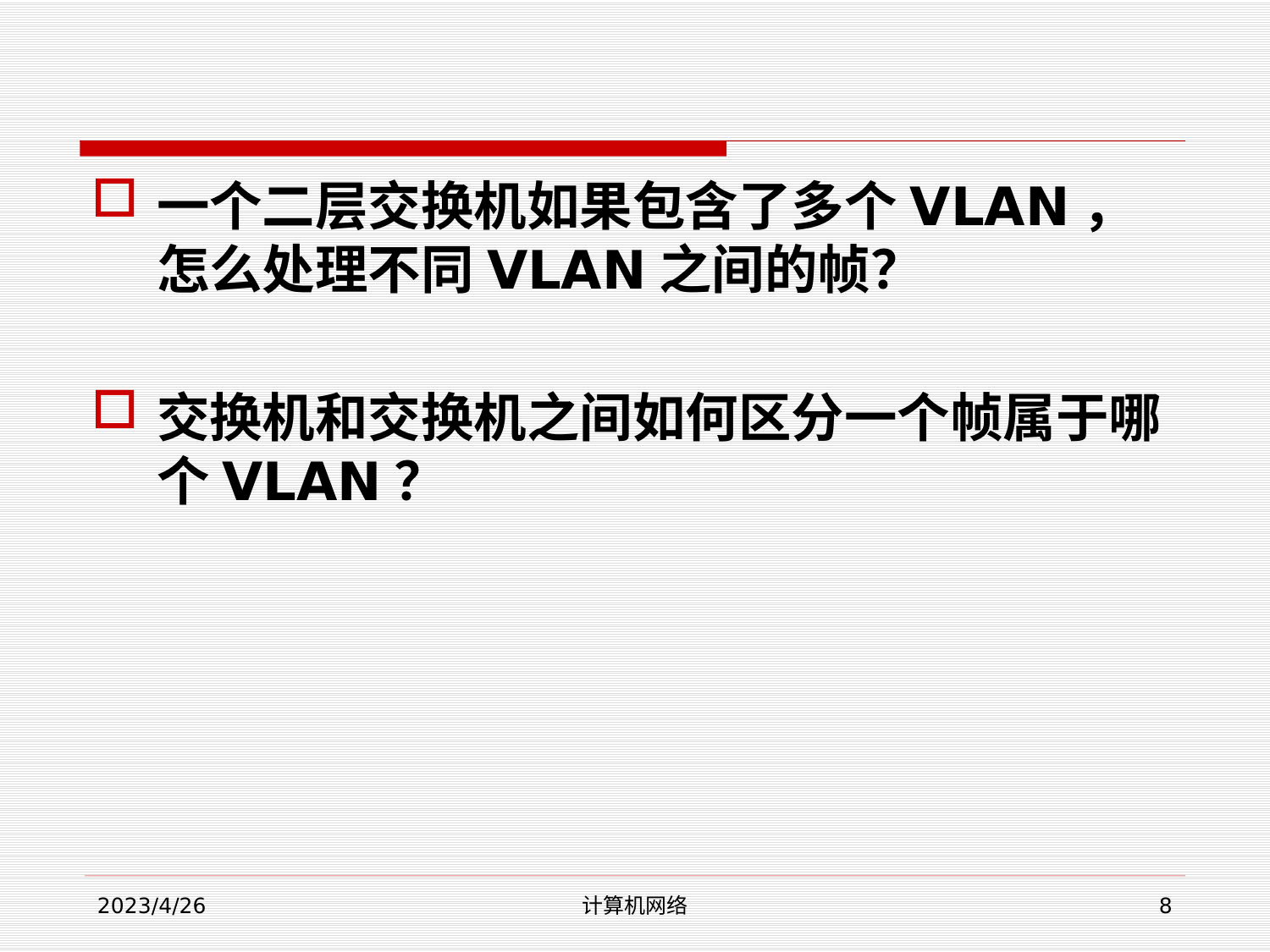

#
一个二层交换机如果包含了多个VLAN，怎么处理不同VLAN之间的帧？

交换机和交换机之间如何区分一个帧属于哪个VLAN？
2023/4/26
计算机网络
8